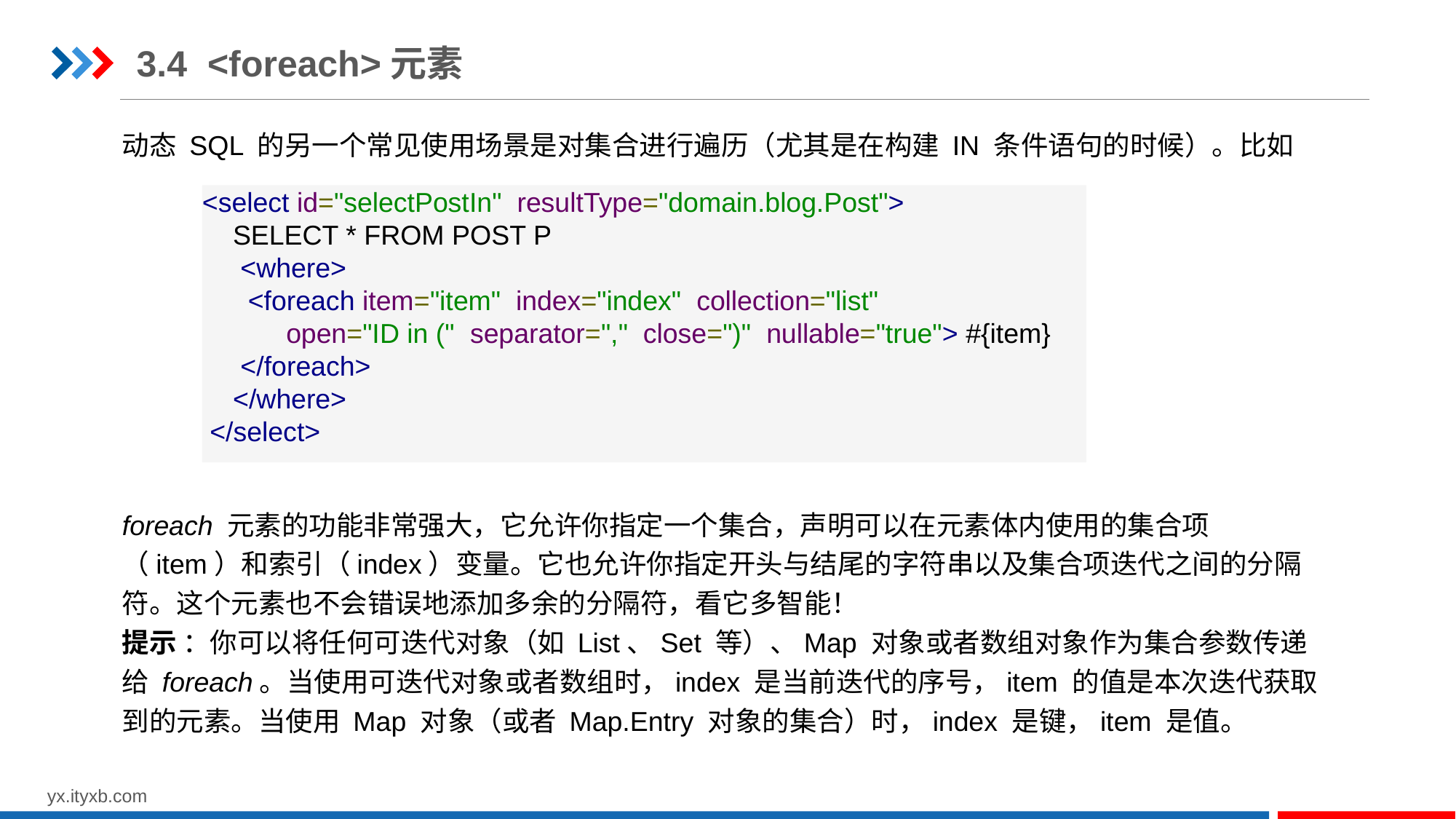

3.4  <foreach>元素
动态 SQL 的另一个常见使用场景是对集合进行遍历（尤其是在构建 IN 条件语句的时候）。比如
<select id="selectPostIn"  resultType="domain.blog.Post">
    SELECT * FROM POST P
     <where>
      <foreach item="item"  index="index"  collection="list"
           open="ID in ("  separator=","  close=")"  nullable="true"> #{item}
     </foreach>
    </where>
 </select>
foreach 元素的功能非常强大，它允许你指定一个集合，声明可以在元素体内使用的集合项（item）和索引（index）变量。它也允许你指定开头与结尾的字符串以及集合项迭代之间的分隔符。这个元素也不会错误地添加多余的分隔符，看它多智能！
提示 ：你可以将任何可迭代对象（如 List、Set 等）、Map 对象或者数组对象作为集合参数传递给 foreach。当使用可迭代对象或者数组时，index 是当前迭代的序号，item 的值是本次迭代获取到的元素。当使用 Map 对象（或者 Map.Entry 对象的集合）时，index 是键，item 是值。